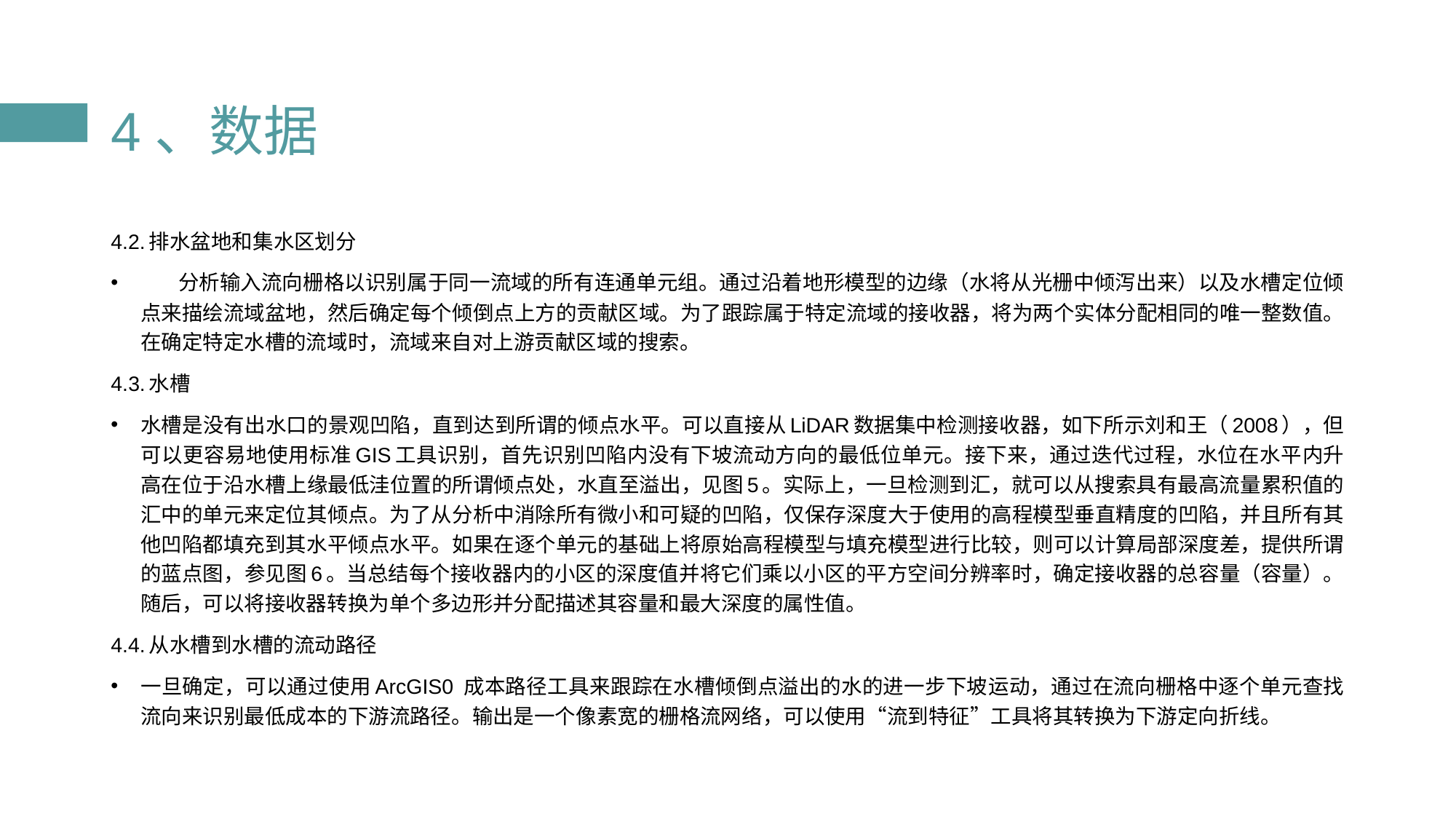

# 4、数据
4.2.排水盆地和集水区划分
       分析输入流向栅格以识别属于同一流域的所有连通单元组。通过沿着地形模型的边缘（水将从光栅中倾泻出来）以及水槽定位倾点来描绘流域盆地，然后确定每个倾倒点上方的贡献区域。为了跟踪属于特定流域的接收器，将为两个实体分配相同的唯一整数值​​。在确定特定水槽的流域时，流域来自对上游贡献区域的搜索。
4.3.水槽
水槽是没有出水口的景观凹陷，直到达到所谓的倾点水平。可以直接从LiDAR数据集中检测接收器，如下所示刘和王（2008），但可以更容易地使用标准GIS工具识别，首先识别凹陷内没有下坡流动方向的最低位单元。接下来，通过迭代过程，水位在水平内升高在位于沿水槽上缘最低洼位置的所谓倾点处，水直至溢出，见图5。实际上，一旦检测到汇，就可以从搜索具有最高流量累积值的汇中的单元来定位其倾点。为了从分析中消除所有微小和可疑的凹陷，仅保存深度大于使用的高程模型垂直精度的凹陷，并且所有其他凹陷都填充到其水平倾点水平。如果在逐个单元的基础上将原始高程模型与填充模型进行比较，则可以计算局部深度差，提供所谓的蓝点图，参见图6。当总结每个接收器内的小区的深度值并将它们乘以小区的平方空间分辨率时，确定接收器的总容量（容量）。随后，可以将接收器转换为单个多边形并分配描述其容量和最大深度的属性值。
4.4.从水槽到水槽的流动路径
一旦确定，可以通过使用ArcGIS0 成本路径工具来跟踪在水槽倾倒点溢出的水的进一步下坡运动，通过在流向栅格中逐个单元查找流向来识别最低成本的下游流路径。输出是一个像素宽的栅格流网络，可以使用“流到特征”工具将其转换为下游定向折线。